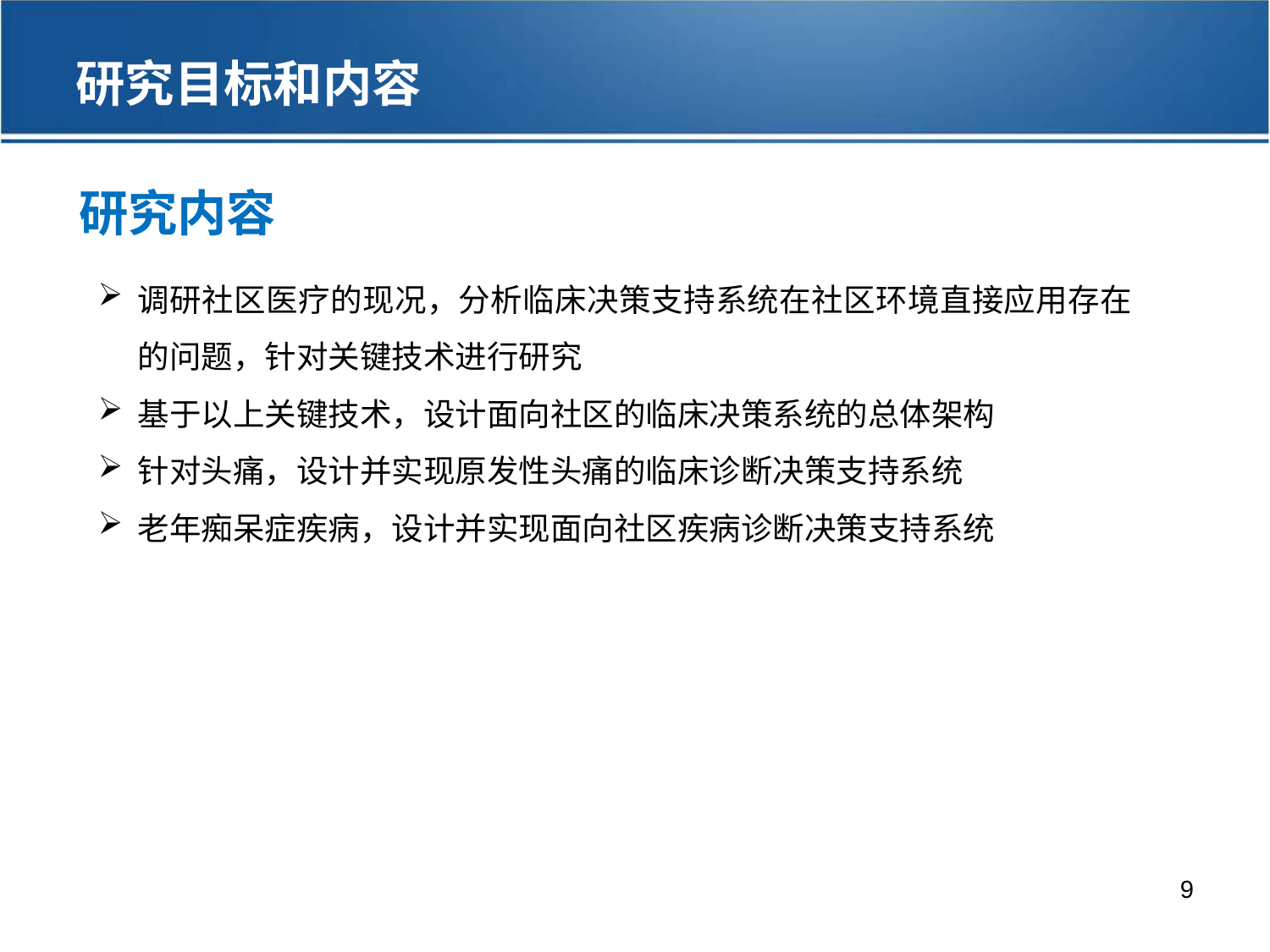

研究目标和内容
研究内容
调研社区医疗的现况，分析临床决策支持系统在社区环境直接应用存在的问题，针对关键技术进行研究
基于以上关键技术，设计面向社区的临床决策系统的总体架构
针对头痛，设计并实现原发性头痛的临床诊断决策支持系统
老年痴呆症疾病，设计并实现面向社区疾病诊断决策支持系统
9